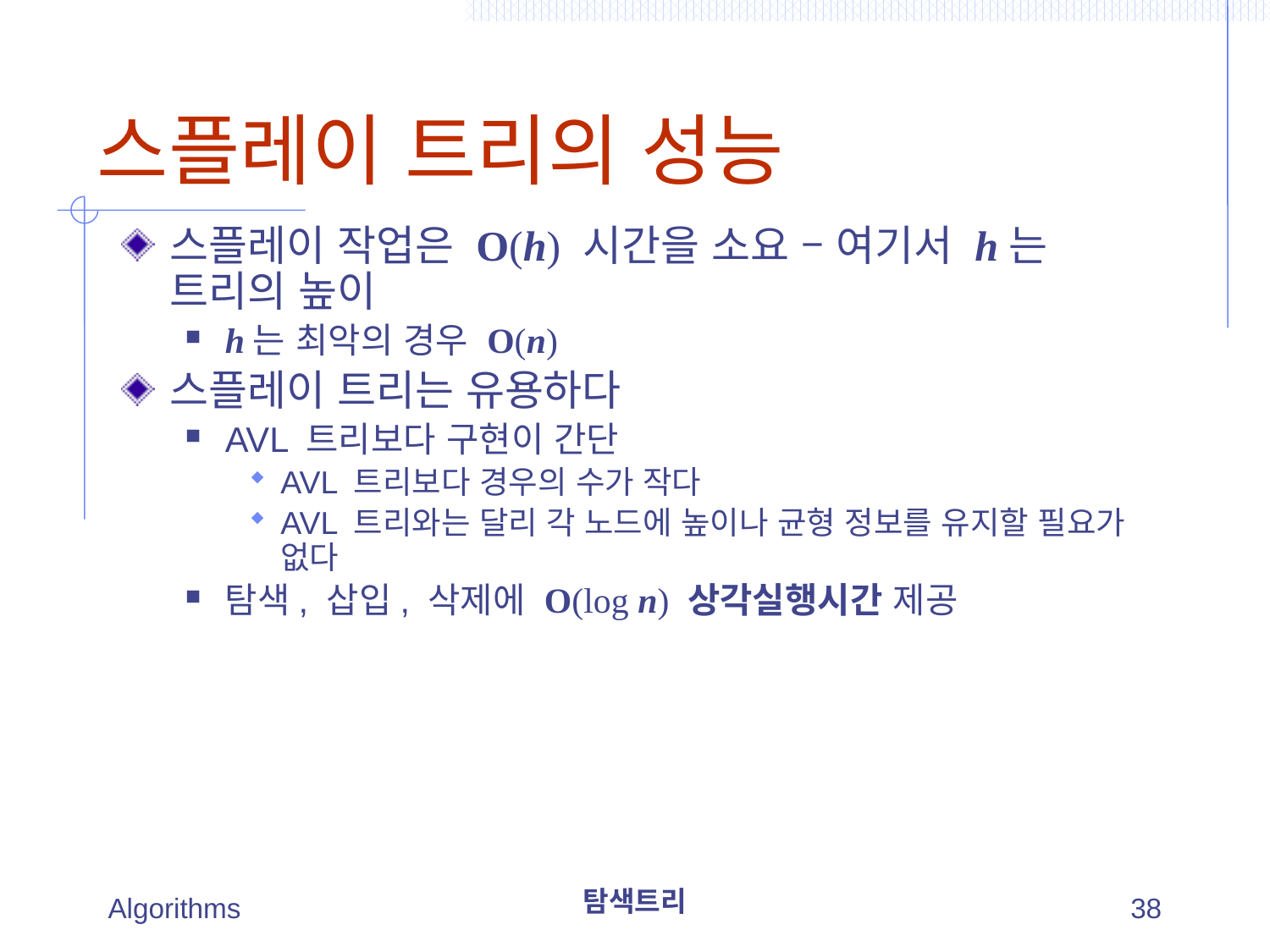

# 스플레이 트리의 성능
스플레이 작업은 O(h) 시간을 소요 – 여기서 h는 트리의 높이
h는 최악의 경우 O(n)
스플레이 트리는 유용하다
AVL 트리보다 구현이 간단
AVL 트리보다 경우의 수가 작다
AVL 트리와는 달리 각 노드에 높이나 균형 정보를 유지할 필요가 없다
탐색, 삽입, 삭제에 O(log n) 상각실행시간 제공
Algorithms
탐색트리
38